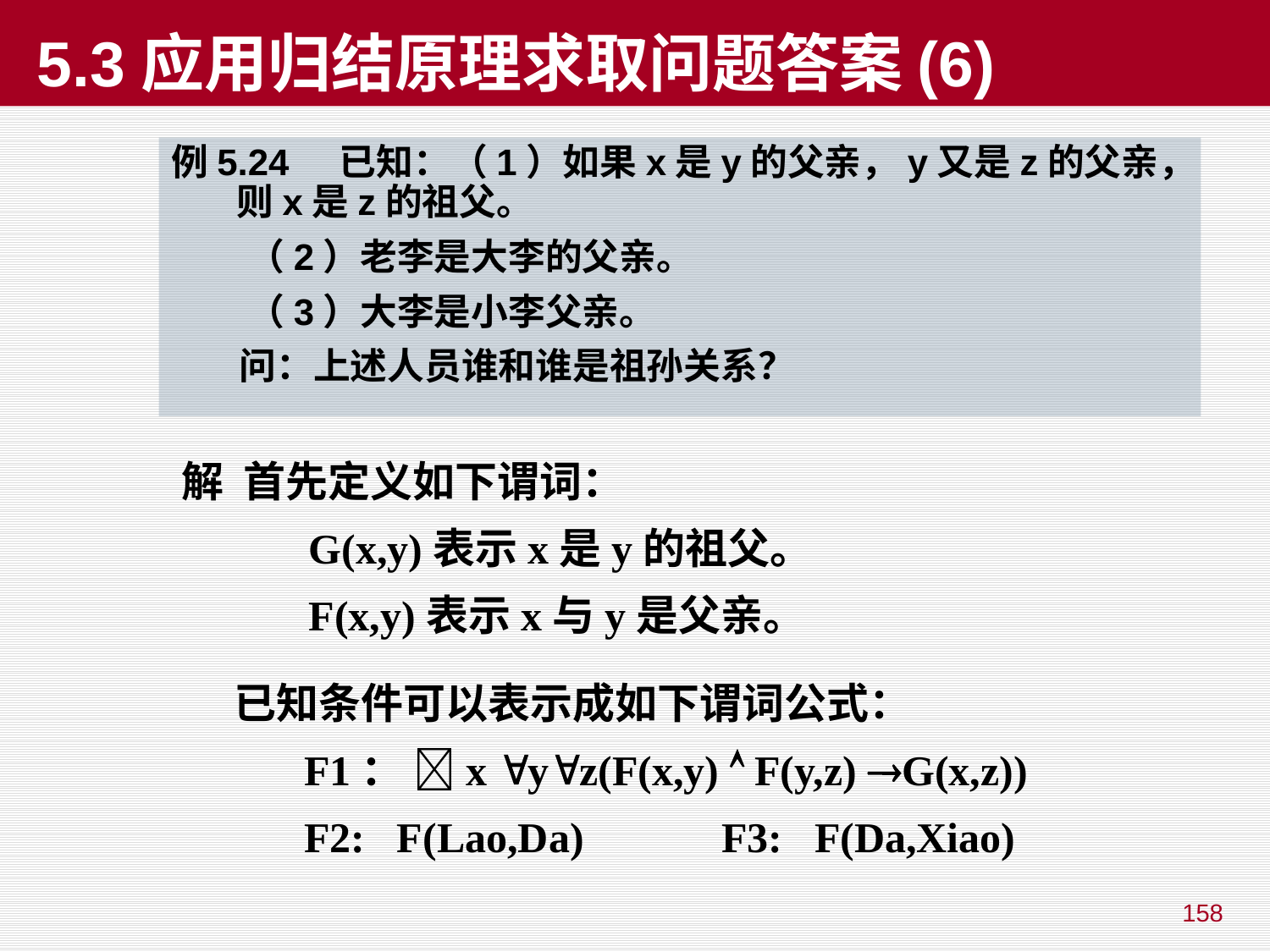

# 5.3应用归结原理求取问题答案(6)
例5.24    已知：（1）如果x是y的父亲，y又是z的父亲，则x是z的祖父。
        （2）老李是大李的父亲。
        （3）大李是小李父亲。
       问：上述人员谁和谁是祖孙关系？
解  首先定义如下谓词：
            G(x,y)表示x是y的祖父。
            F(x,y)表示x与y是父亲。
      已知条件可以表示成如下谓词公式：
            F1： ∀x ∀y∀z(F(x,y) ∧ F(y,z) →G(x,z))
            F2:   F(Lao,Da)             F3:   F(Da,Xiao)
158